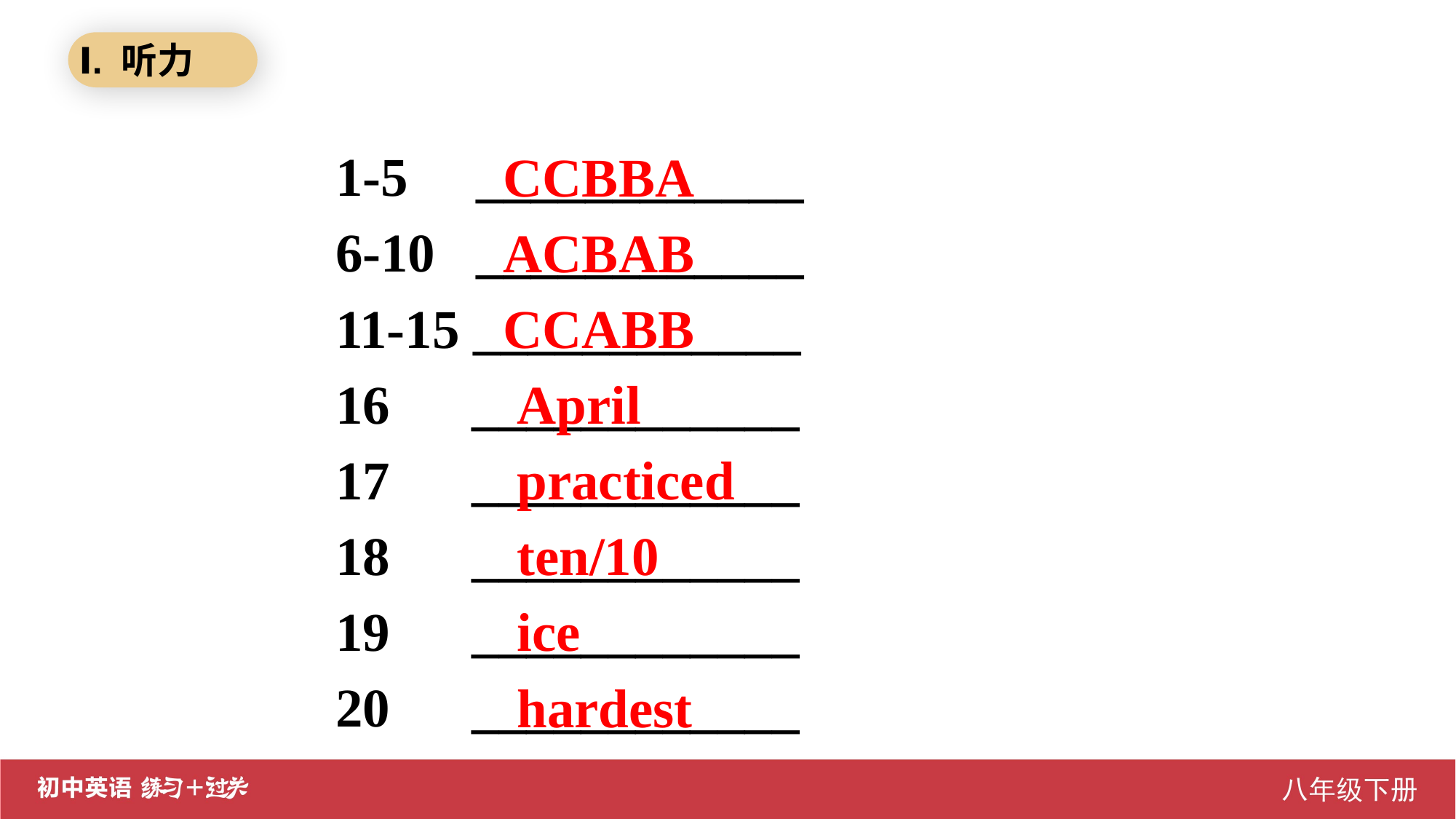

Ⅰ. 听力
1-5     ____________
6-10   ____________
11-15 ____________
16      ____________
17      ____________
18      ____________
19      ____________
20      ____________
 CCBBA
 ACBAB
 CCABB
  April
  practiced
  ten/10
  ice
  hardest